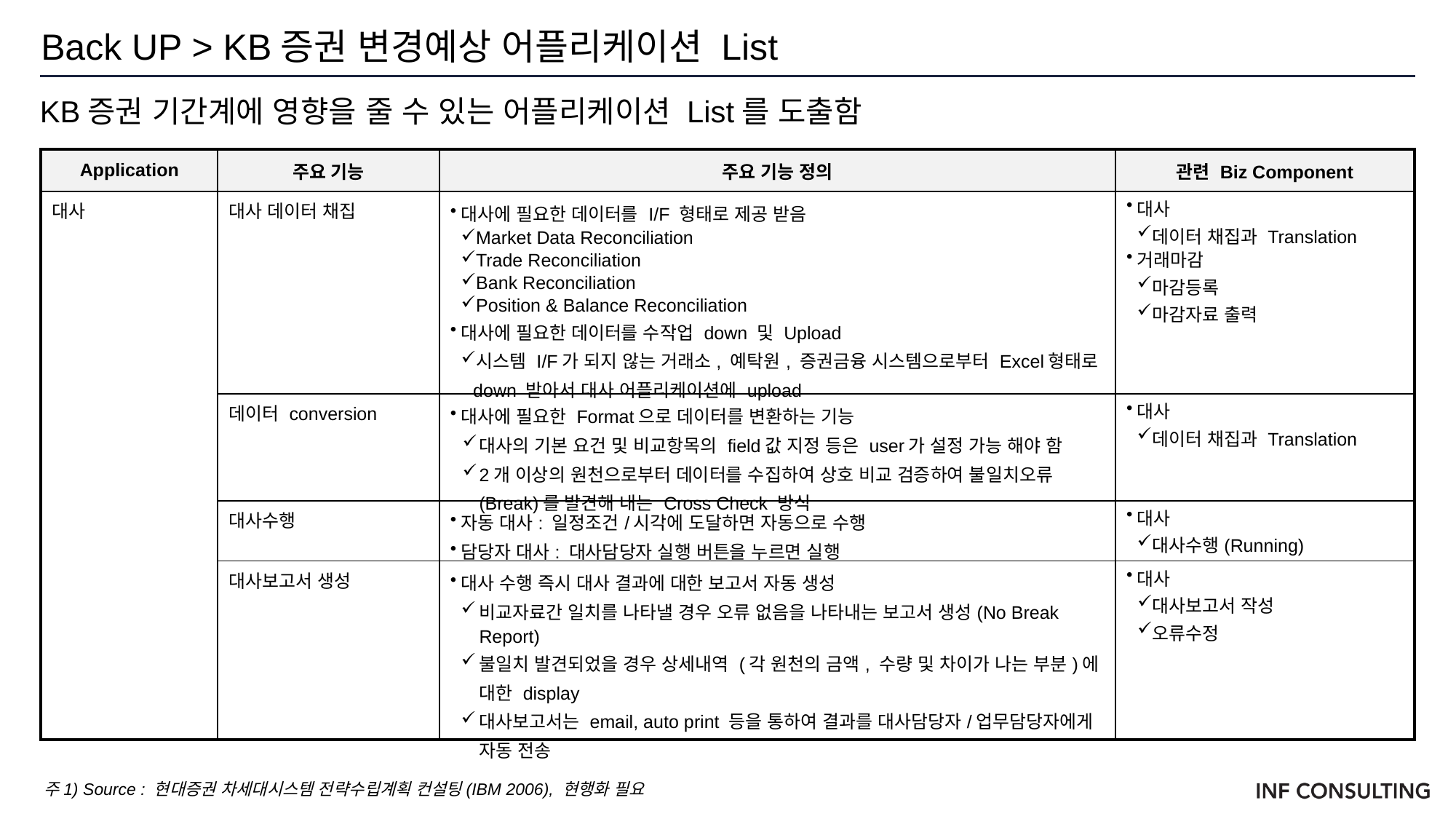

# Back UP > KB증권 변경예상 어플리케이션 List
KB증권 기간계에 영향을 줄 수 있는 어플리케이션 List를 도출함
| Application | 주요 기능 | 주요 기능 정의 | 관련 Biz Component |
| --- | --- | --- | --- |
| 대사 | 대사 데이터 채집 | 대사에 필요한 데이터를 I/F 형태로 제공 받음 Market Data Reconciliation Trade Reconciliation Bank Reconciliation Position & Balance Reconciliation 대사에 필요한 데이터를 수작업 down 및 Upload 시스템 I/F가 되지 않는 거래소, 예탁원, 증권금융 시스템으로부터 Excel형태로 down 받아서 대사 어플리케이션에 upload | 대사 데이터 채집과 Translation 거래마감 마감등록 마감자료 출력 |
|  | 데이터 conversion | 대사에 필요한 Format으로 데이터를 변환하는 기능 대사의 기본 요건 및 비교항목의 field값 지정 등은 user가 설정 가능 해야 함 2개 이상의 원천으로부터 데이터를 수집하여 상호 비교 검증하여 불일치오류(Break)를 발견해 내는 Cross Check 방식 | 대사 데이터 채집과 Translation |
|  | 대사수행 | 자동 대사: 일정조건/시각에 도달하면 자동으로 수행 담당자 대사: 대사담당자 실행 버튼을 누르면 실행 | 대사 대사수행(Running) |
|  | 대사보고서 생성 | 대사 수행 즉시 대사 결과에 대한 보고서 자동 생성 비교자료간 일치를 나타낼 경우 오류 없음을 나타내는 보고서 생성(No Break Report) 불일치 발견되었을 경우 상세내역 (각 원천의 금액, 수량 및 차이가 나는 부분)에 대한 display 대사보고서는 email, auto print 등을 통하여 결과를 대사담당자/업무담당자에게 자동 전송 | 대사 대사보고서 작성 오류수정 |
주1) Source : 현대증권 차세대시스템 전략수립계획 컨설팅(IBM 2006), 현행화 필요